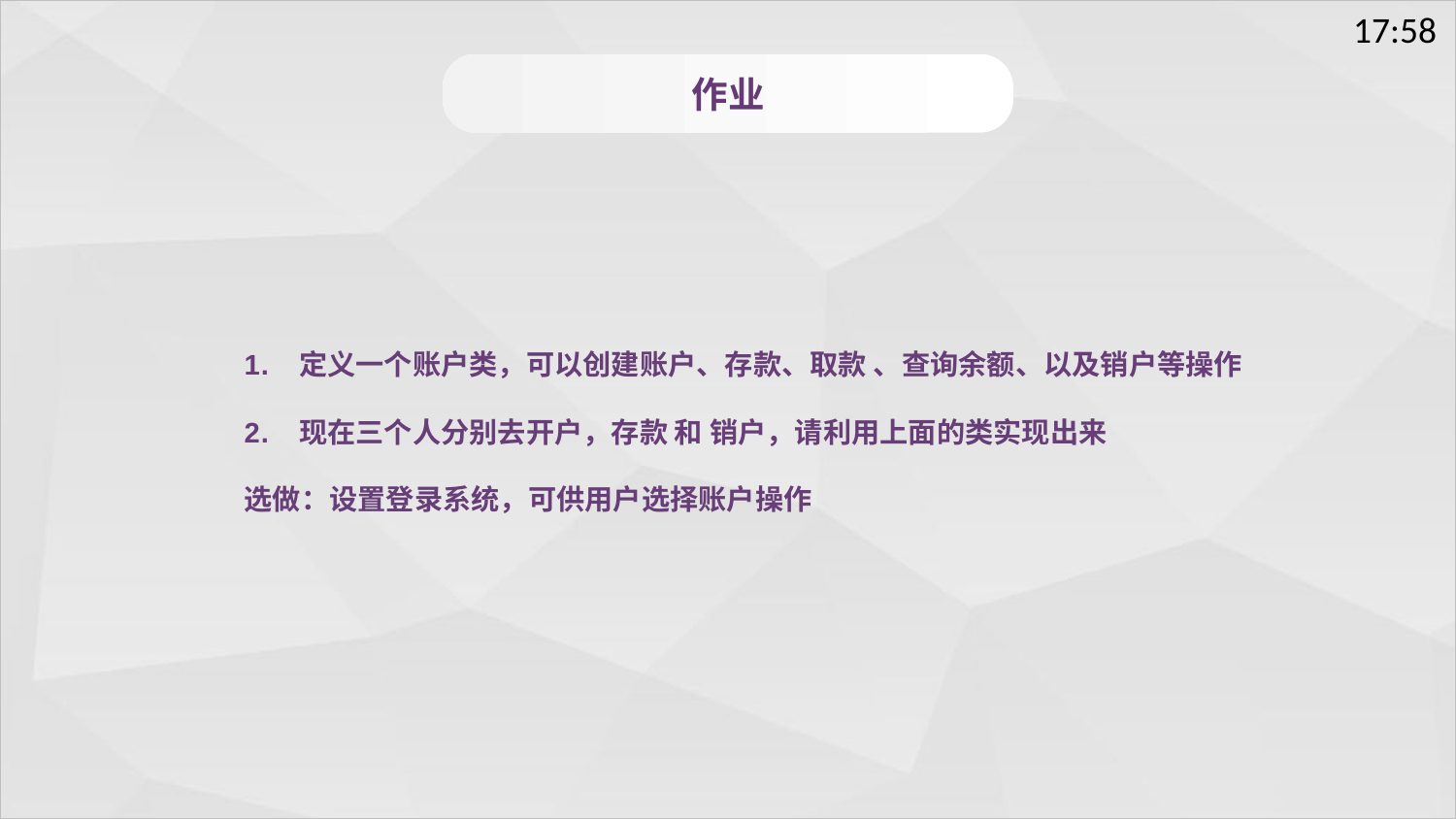

作业
定义一个账户类，可以创建账户、存款、取款 、查询余额、以及销户等操作

现在三个人分别去开户，存款 和 销户，请利用上面的类实现出来

选做：设置登录系统，可供用户选择账户操作